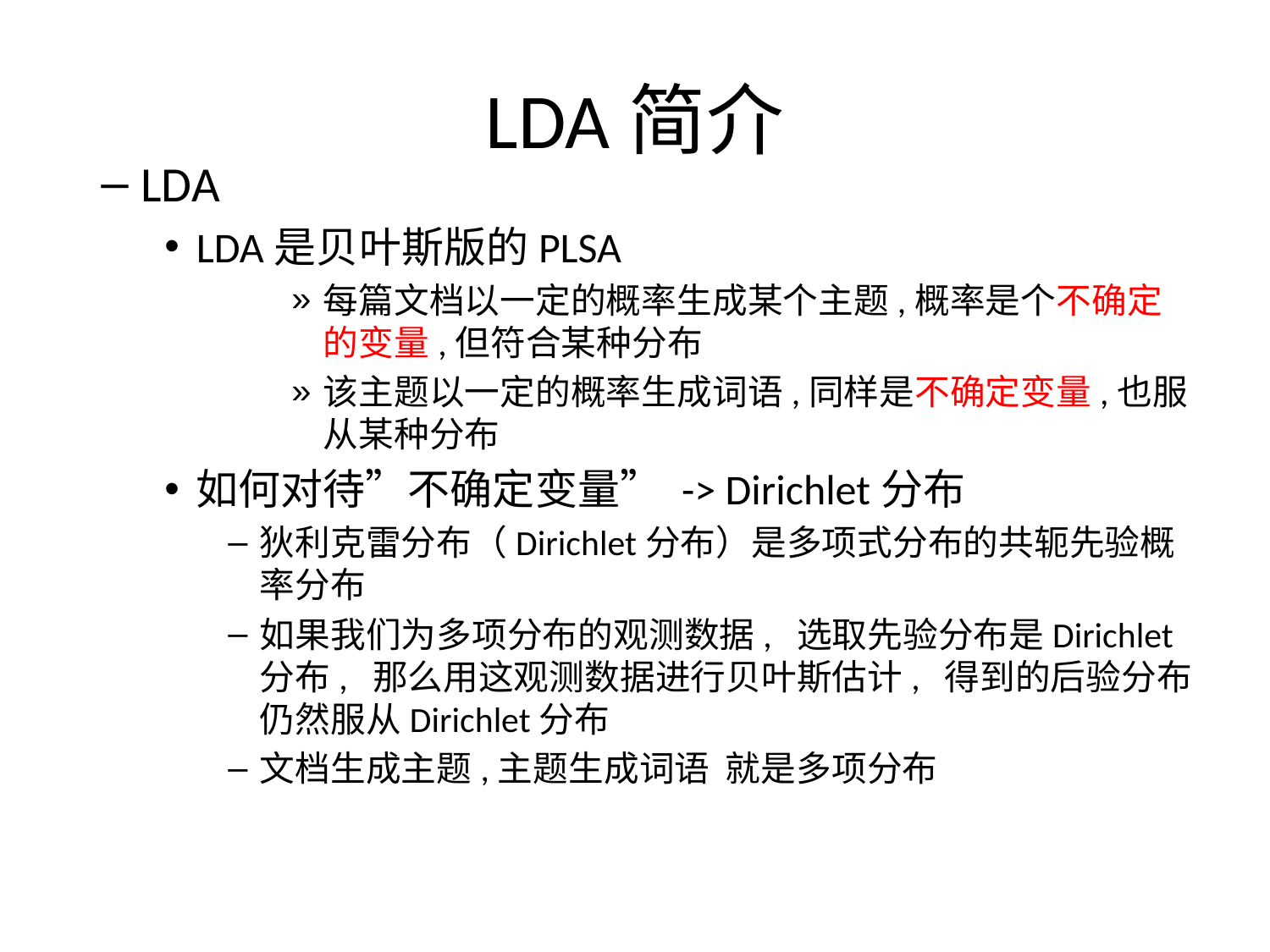

# LDA简介
LDA
LDA是贝叶斯版的PLSA
每篇文档以一定的概率生成某个主题,概率是个不确定的变量,但符合某种分布
该主题以一定的概率生成词语,同样是不确定变量,也服从某种分布
如何对待”不确定变量” -> Dirichlet分布
狄利克雷分布（Dirichlet分布）是多项式分布的共轭先验概率分布
如果我们为多项分布的观测数据,  选取先验分布是Dirichlet分布,  那么用这观测数据进行贝叶斯估计,  得到的后验分布仍然服从Dirichlet分布
文档生成主题,主题生成词语  就是多项分布